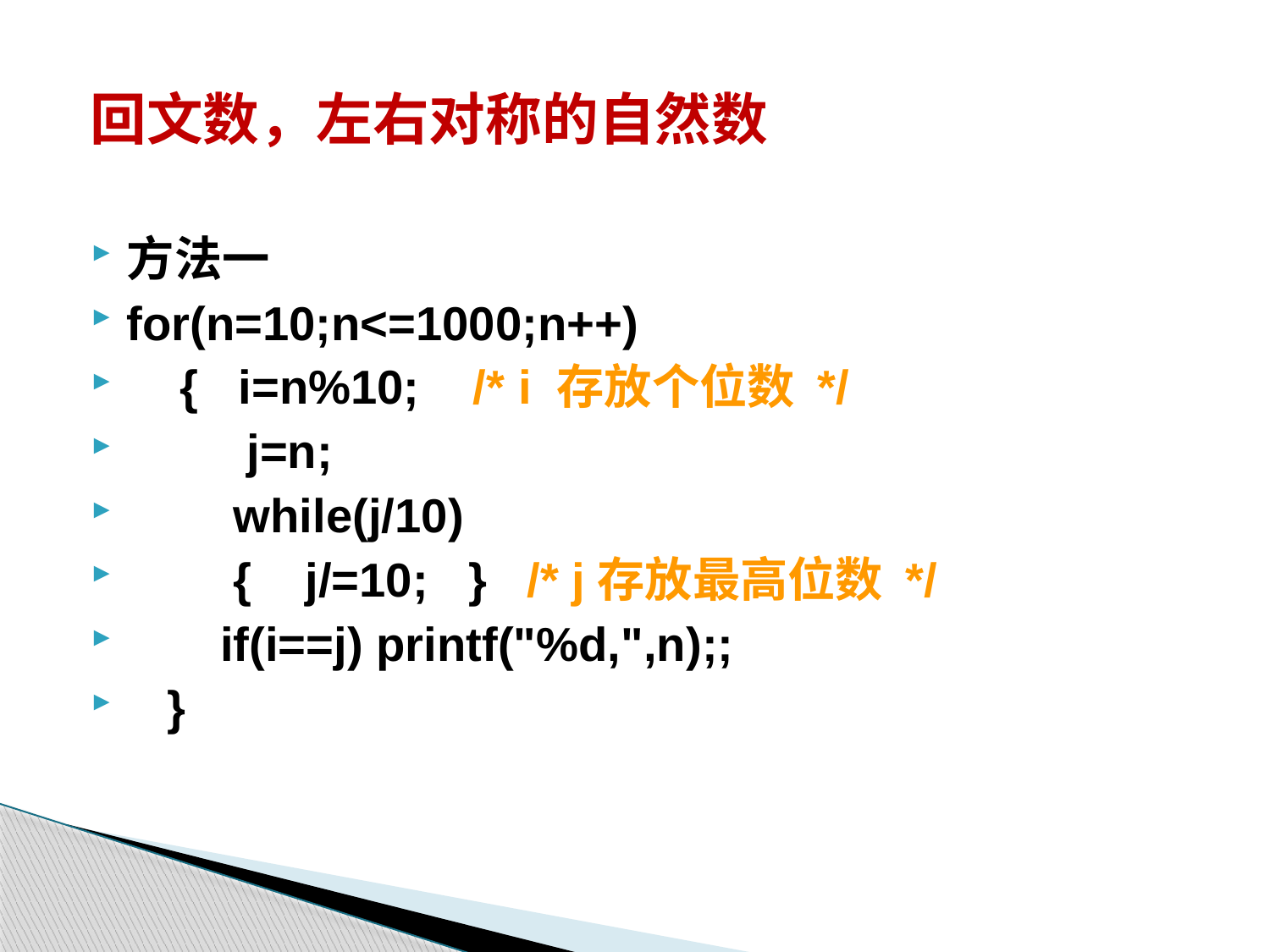

# 回文数，左右对称的自然数
方法一
for(n=10;n<=1000;n++)
    {   i=n%10;    /* i 存放个位数 */
         j=n;
        while(j/10)
        {    j/=10;   }   /* j存放最高位数 */
       if(i==j) printf("%d,",n);;
   }